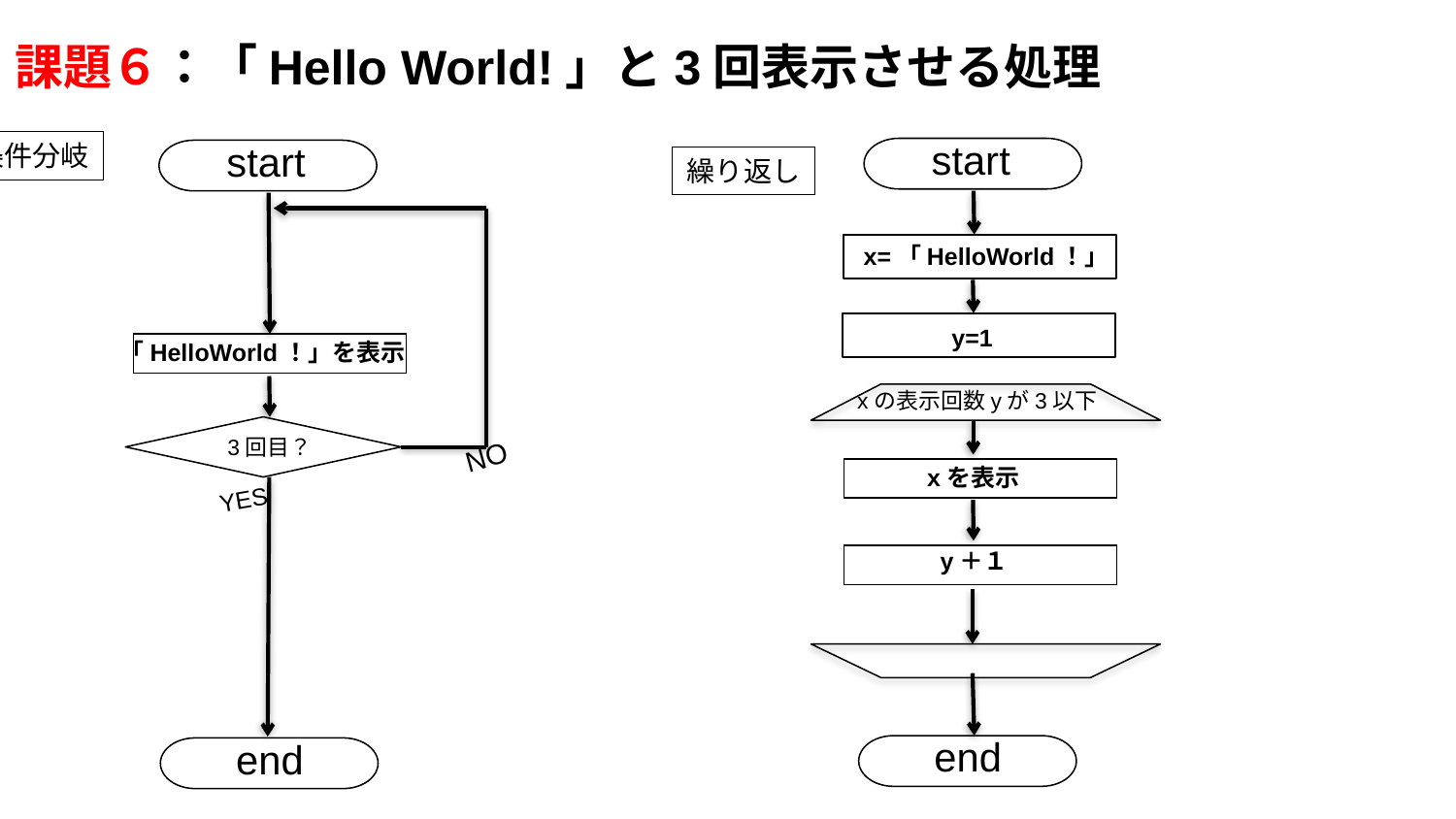

課題６：「Hello World!」と3回表示させる処理
start
start
条件分岐

繰り返し
x=「HelloWorld！」

y=1
「HelloWorld！」を表示

xの表示回数yが3以下

3回目？
NO
xを表示

YES
y＋１

end
end